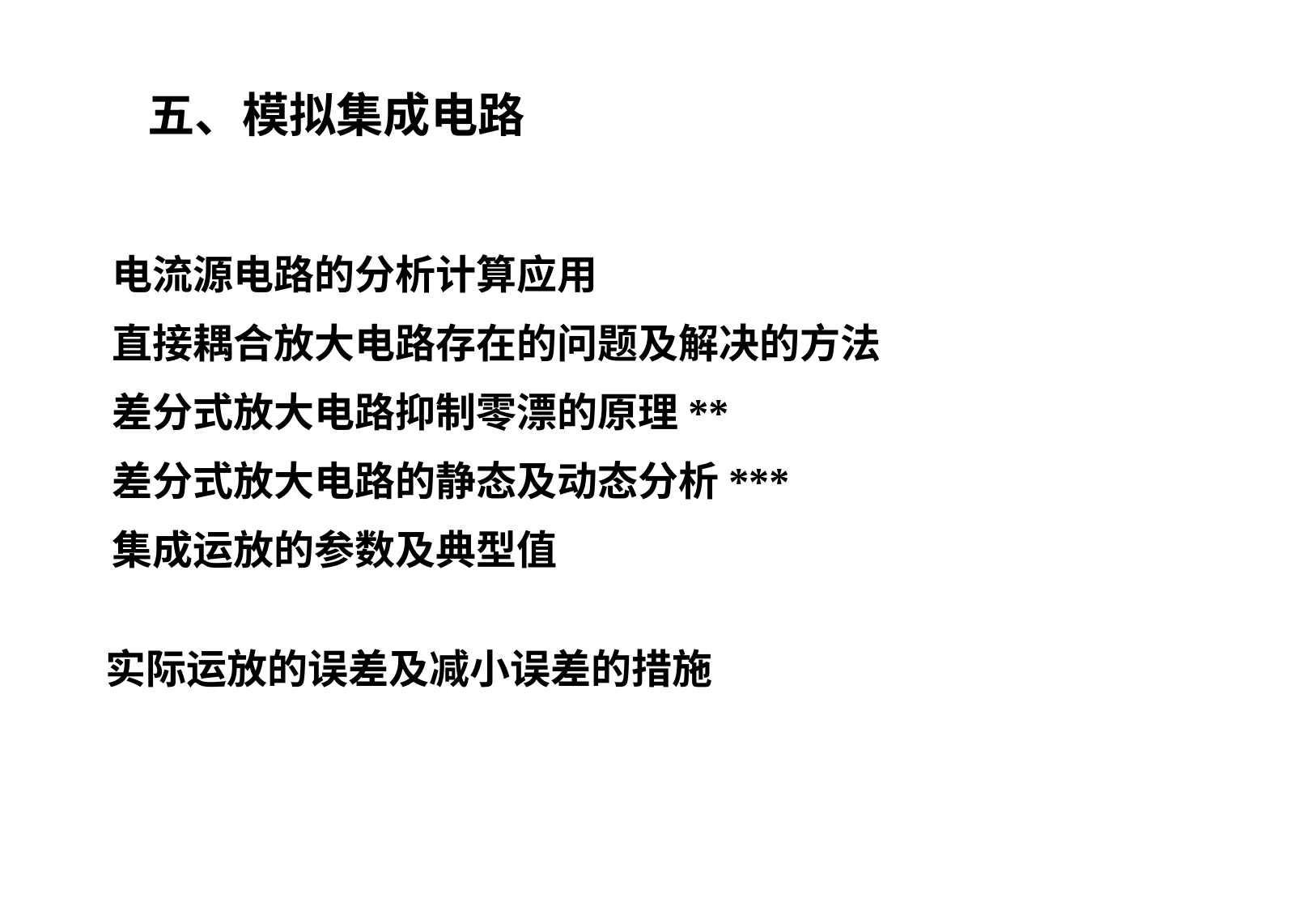

# 五、模拟集成电路
电流源电路的分析计算应用
直接耦合放大电路存在的问题及解决的方法
差分式放大电路抑制零漂的原理**
差分式放大电路的静态及动态分析***
集成运放的参数及典型值
实际运放的误差及减小误差的措施